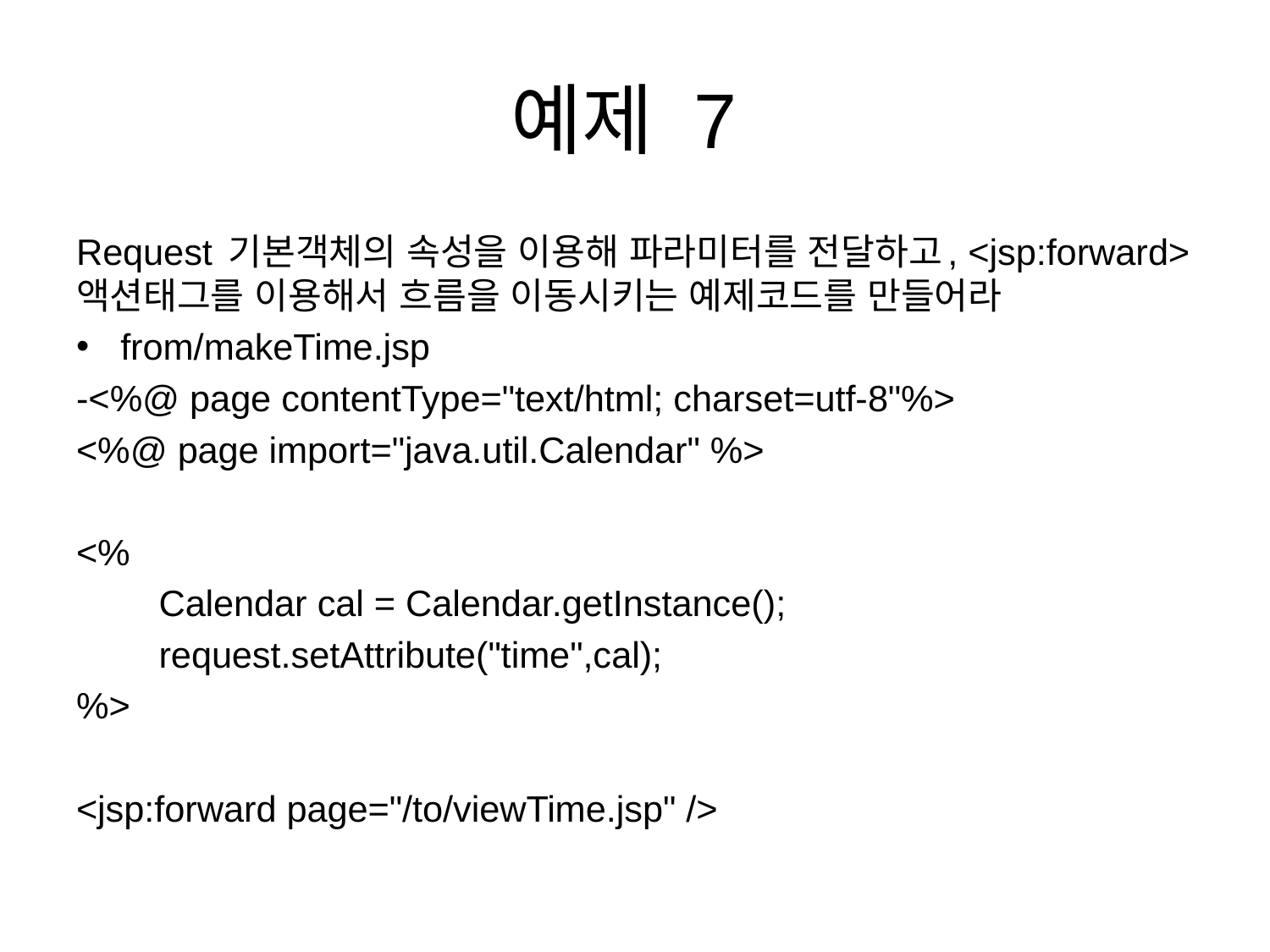

# 예제 7
Request 기본객체의 속성을 이용해 파라미터를 전달하고, <jsp:forward>액션태그를 이용해서 흐름을 이동시키는 예제코드를 만들어라
from/makeTime.jsp
-<%@ page contentType="text/html; charset=utf-8"%>
<%@ page import="java.util.Calendar" %>

<%
	Calendar cal = Calendar.getInstance();
	request.setAttribute("time",cal);
%>

<jsp:forward page="/to/viewTime.jsp" />